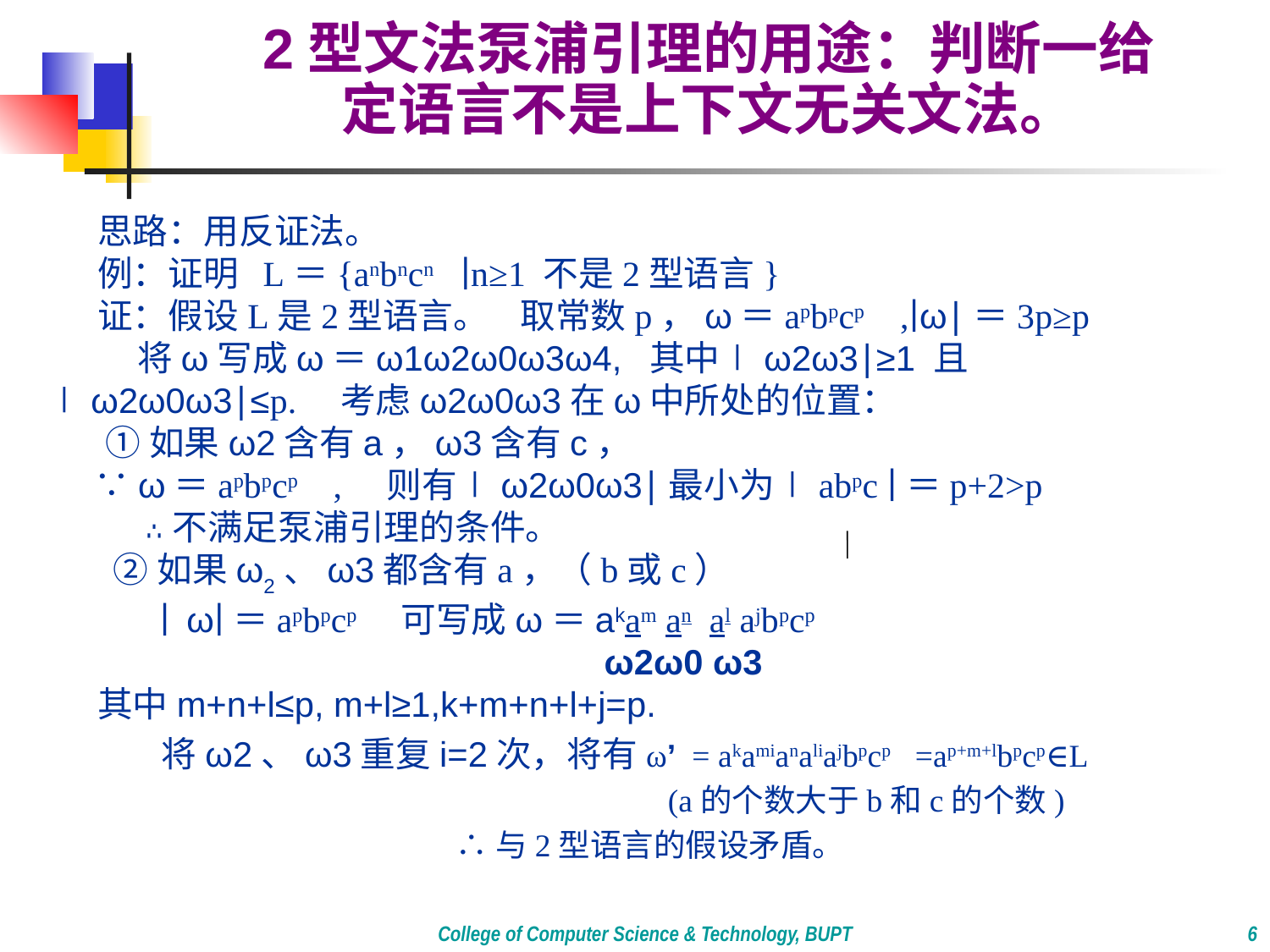

2型文法泵浦引理的用途：判断一给定语言不是上下文无关文法。
思路：用反证法。
例：证明  L＝{anbncn   ∣n≥1 不是2型语言}
证：假设L是2型语言。    取常数p，ω＝apbpcp    ,∣ω∣＝3p≥p
    将ω写成ω＝ω1ω2ω0ω3ω4,  其中∣ω2ω3∣≥1 且 ∣ω2ω0ω3∣≤p.    考虑ω2ω0ω3在ω中所处的位置：
 ①如果ω2含有a，ω3含有c，
      ∵ω＝apbpcp    ,    则有∣ω2ω0ω3∣最小为∣abpc ∣＝p+2>p
           ∴不满足泵浦引理的条件。
  ②如果ω2、ω3都含有a，（b或c）
       ∵∣ω∣＝apbpcp    可写成ω＝akam an  al ajbpcp
                                                         ω2ω0 ω3
其中m+n+l≤p, m+l≥1,k+m+n+l+j=p.
将ω2、ω3重复i=2次，将有ω’  = akamianaliajbpcp   =ap+m+lbpcp∈L
                                                            (a的个数大于b和c的个数)
       ∴与2型语言的假设矛盾。

College of Computer Science & Technology, BUPT
6